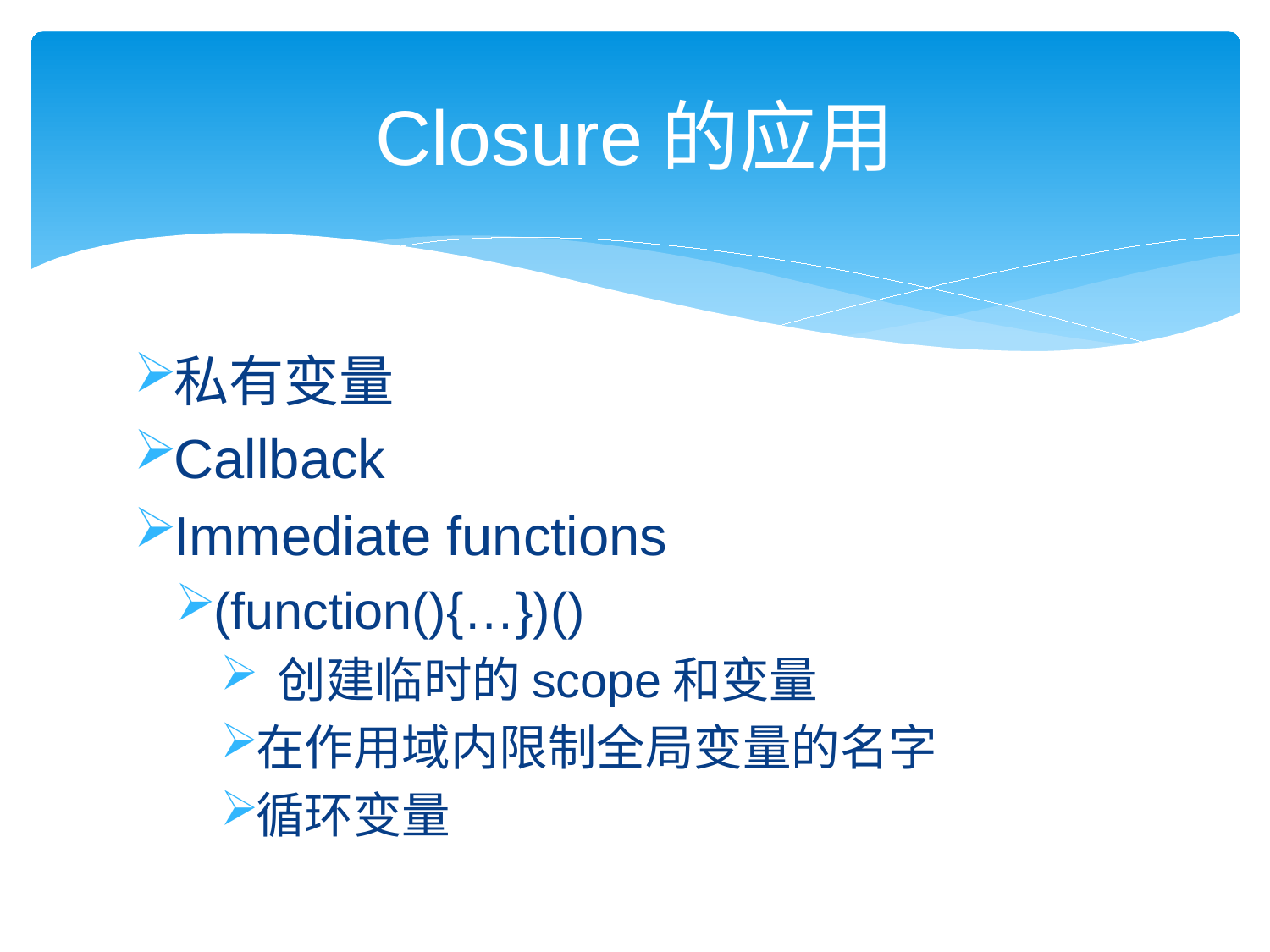

# Closure的应用
私有变量
Callback
Immediate functions
(function(){…})()
 创建临时的scope和变量
在作用域内限制全局变量的名字
循环变量